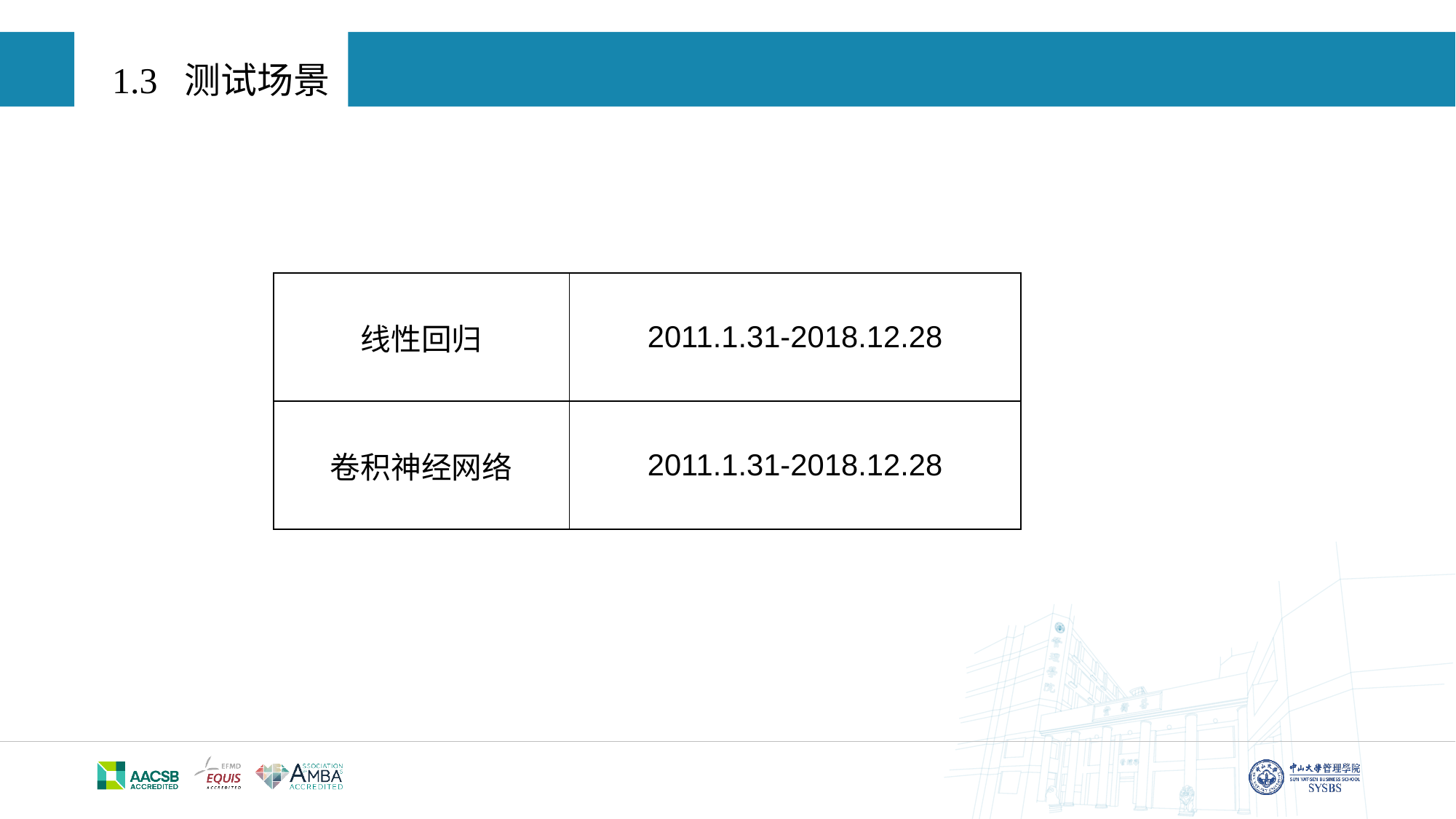

1.3  测试场景
| 线性回归 | 2011.1.31-2018.12.28 |
| --- | --- |
| 卷积神经网络 | 2011.1.31-2018.12.28 |